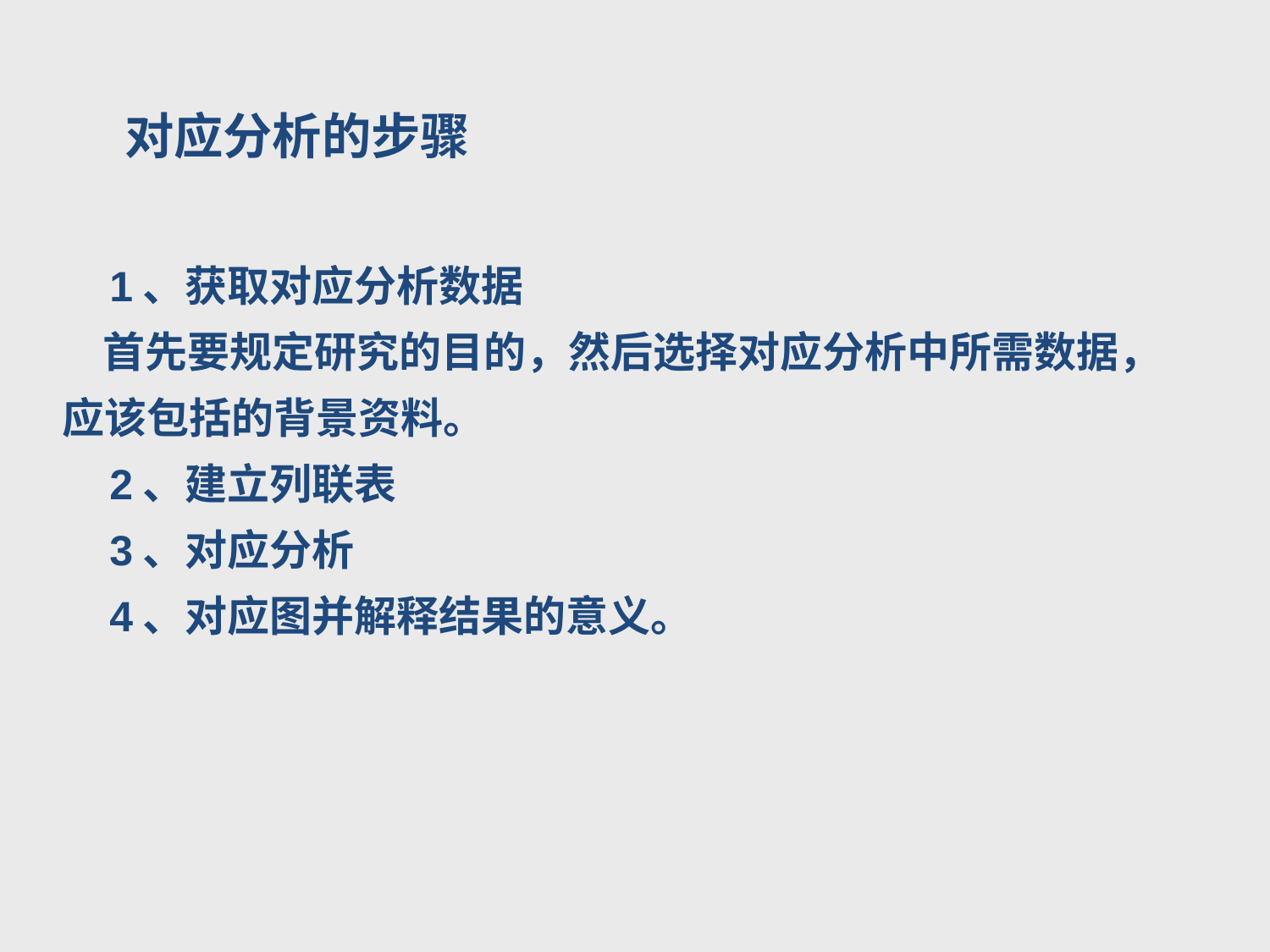

对应分析的步骤
    1、获取对应分析数据
    首先要规定研究的目的，然后选择对应分析中所需数据，应该包括的背景资料。
    2、建立列联表
    3、对应分析
    4、对应图并解释结果的意义。